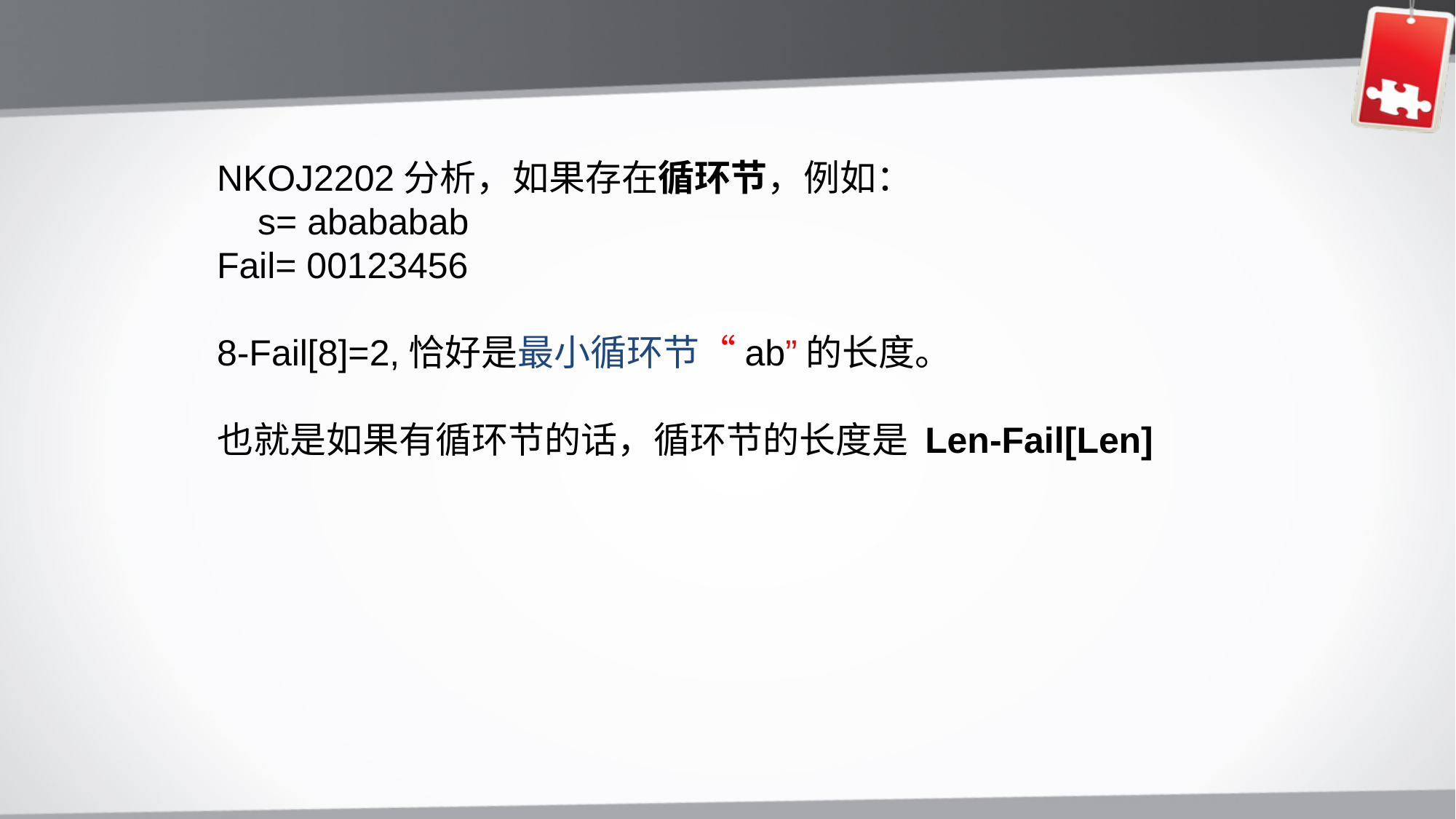

NKOJ2202分析，如果存在循环节，例如：
    s= abababab
Fail= 00123456

8-Fail[8]=2,恰好是最小循环节“ab”的长度。

也就是如果有循环节的话，循环节的长度是 Len-Fail[Len]